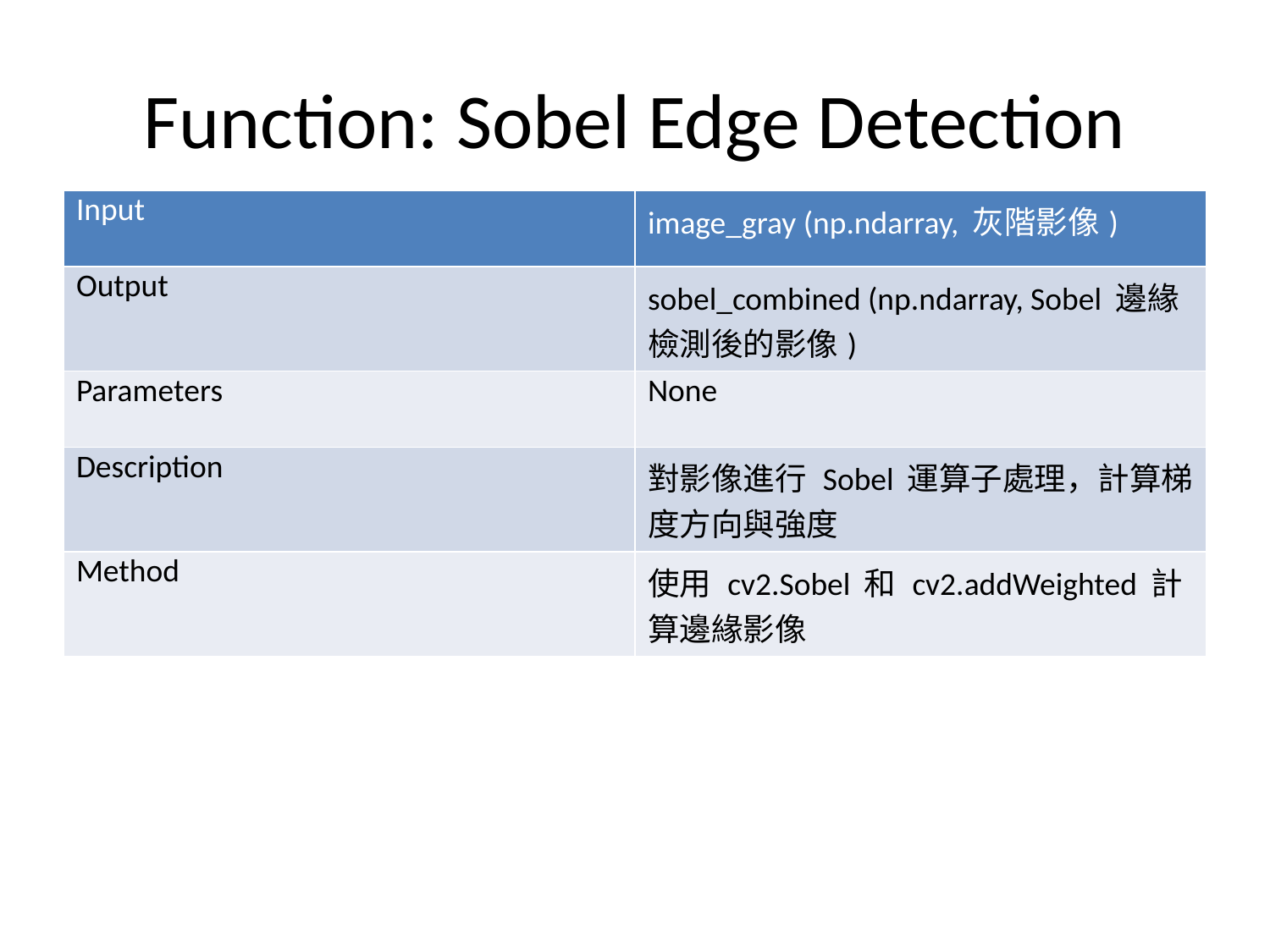

# Function: Sobel Edge Detection
| Input | image\_gray (np.ndarray, 灰階影像) |
| --- | --- |
| Output | sobel\_combined (np.ndarray, Sobel 邊緣檢測後的影像) |
| Parameters | None |
| Description | 對影像進行 Sobel 運算子處理，計算梯度方向與強度 |
| Method | 使用 cv2.Sobel 和 cv2.addWeighted 計算邊緣影像 |